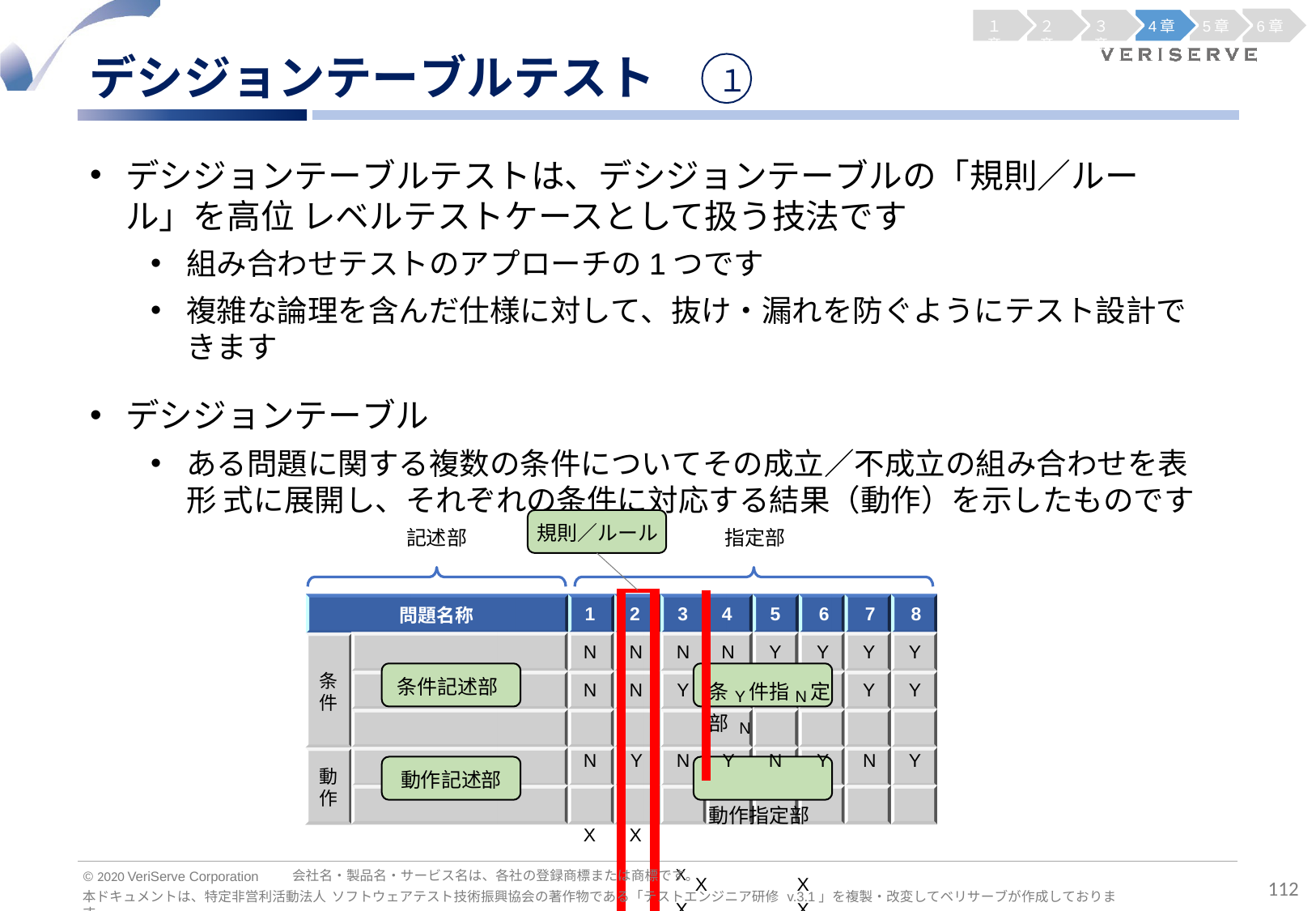

１章
２章
３章
4章
5章
6章
デシジョンテーブルテスト

１
デシジョンテーブルテストは、デシジョンテーブルの「規則／ルール」を高位 レベルテストケースとして扱う技法です
組み合わせテストのアプローチの1つです
複雑な論理を含んだ仕様に対して、抜け・漏れを防ぐようにテスト設計できます

デシジョンテーブル
ある問題に関する複数の条件についてその成立／不成立の組み合わせを表形 式に展開し、それぞれの条件に対応する結果（動作）を示したものです

規則／ルール
記述部
指定部

| 1 | 2 | 3 | 4 | 5 | 6 | 7 | 8 |
| --- | --- | --- | --- | --- | --- | --- | --- |
| N | N | N | N | Y | Y | Y | Y |
| N | N | Y | 条Y件指N定部 N |  |  | Y | Y |
| N | Y | N | Y | N | Y | N | Y |
| X | X | 動作指定部 X X X X X X |  |  |  |  |  |

問題名称

条 件

条件記述部

動 作
動作記述部

会社名・製品名・サービス名は、各社の登録商標または商標です。
© 2020 VeriServe Corporation
112
本ドキュメントは、特定非営利活動法人 ソフトウェアテスト技術振興協会の著作物である「テストエンジニア研修 v.3.1」を複製・改変してベリサーブが作成しております。